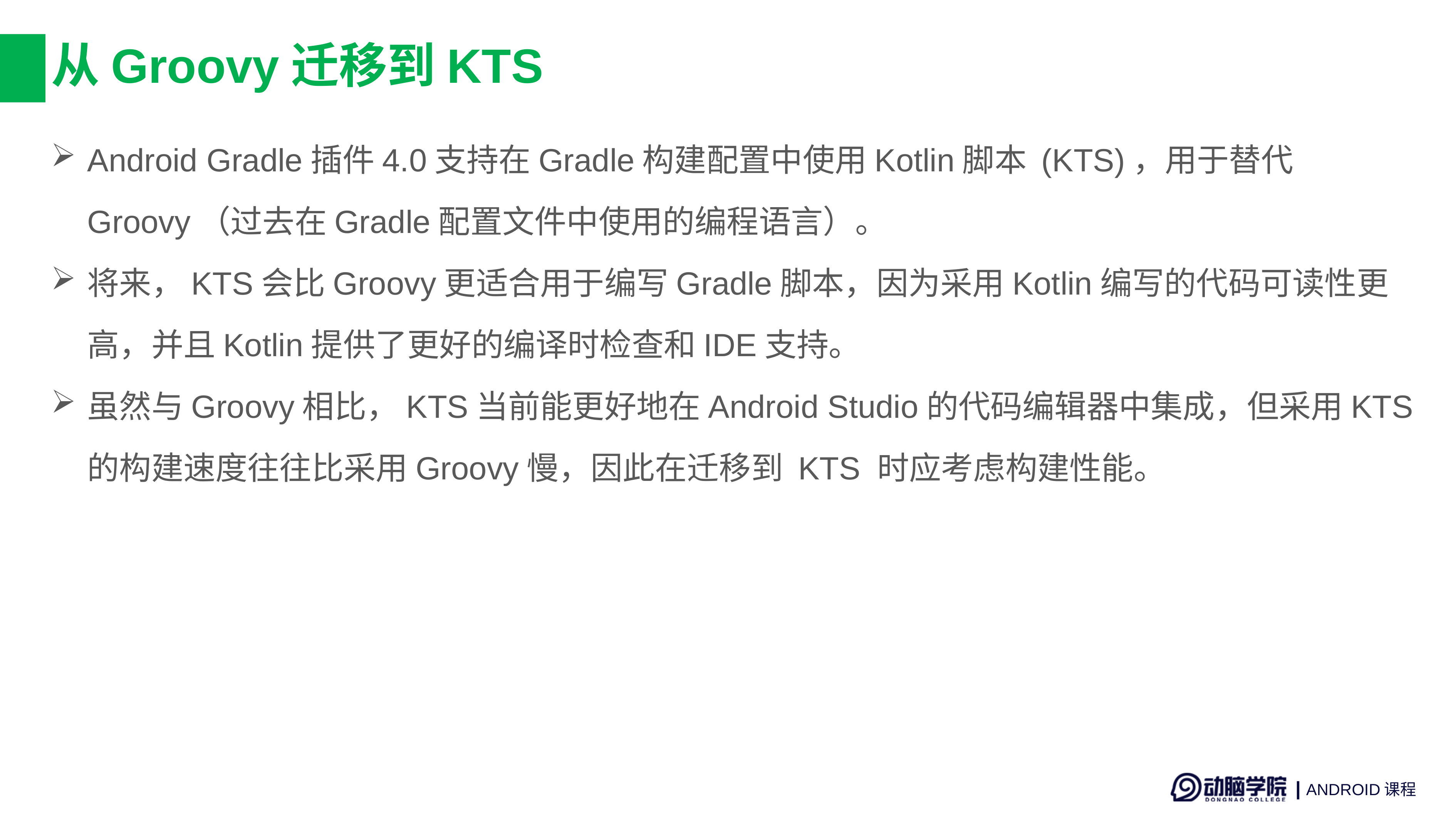

# 从Groovy迁移到KTS
Android Gradle插件4.0支持在Gradle构建配置中使用Kotlin脚本 (KTS)，用于替代 Groovy（过去在Gradle配置文件中使用的编程语言）。
将来，KTS会比Groovy更适合用于编写Gradle脚本，因为采用Kotlin编写的代码可读性更高，并且Kotlin提供了更好的编译时检查和IDE支持。
虽然与Groovy相比，KTS当前能更好地在Android Studio的代码编辑器中集成，但采用KTS 的构建速度往往比采用Groovy慢，因此在迁移到 KTS 时应考虑构建性能。